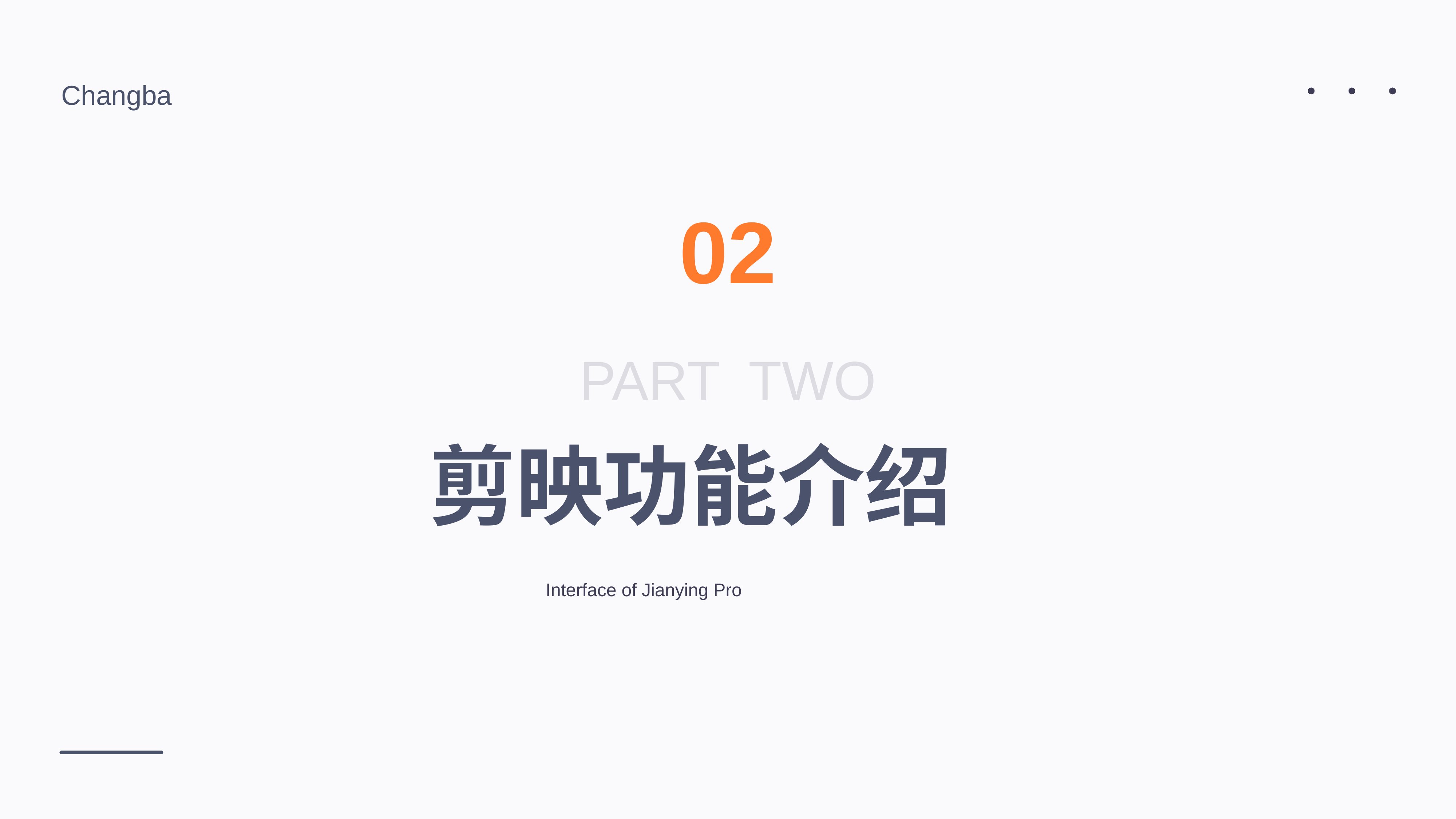

Changba

02
PART  TWO
剪映功能介绍
Interface of Jianying Pro